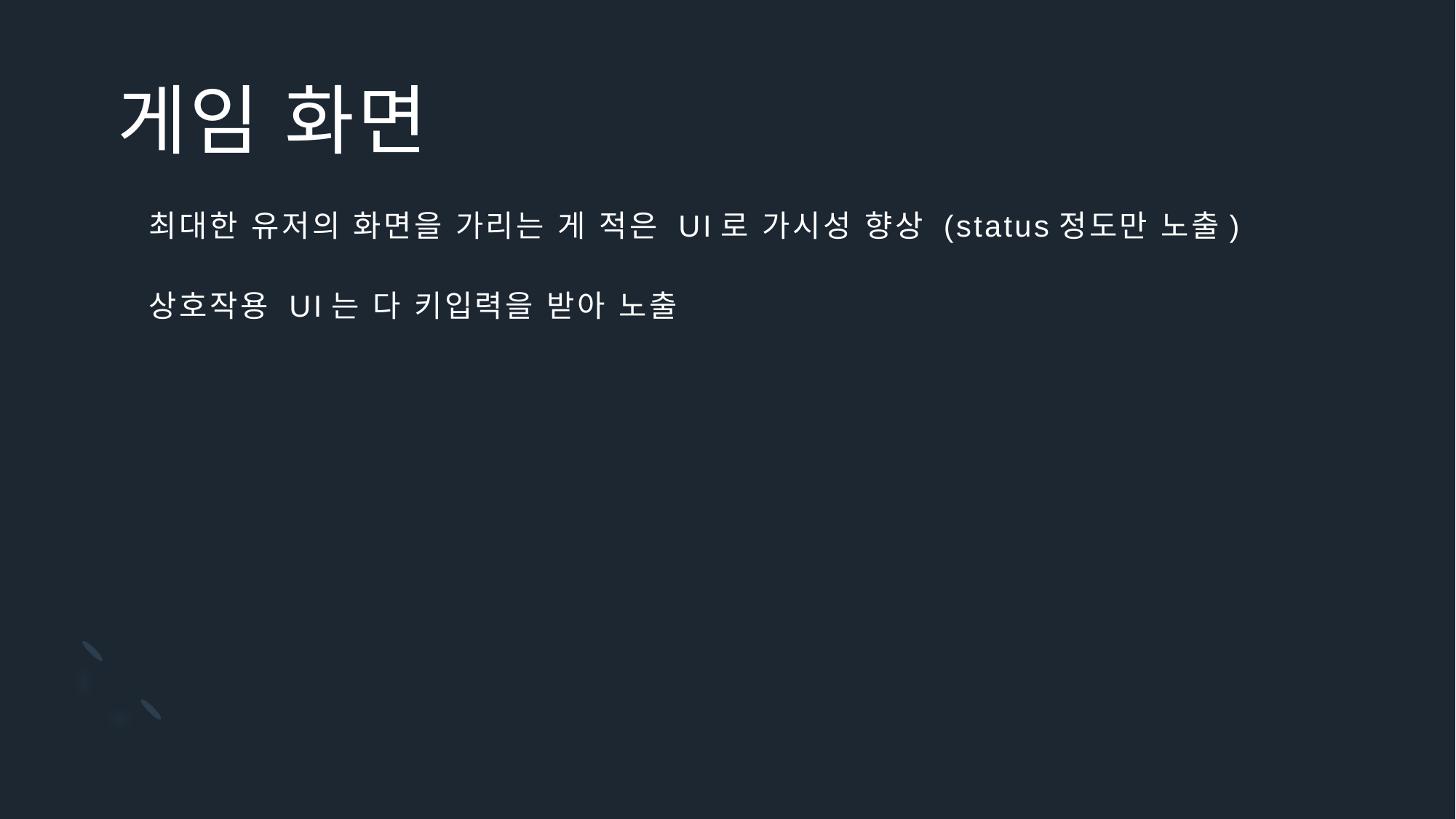

게임 화면
# 최대한 유저의 화면을 가리는 게 적은 UI로 가시성 향상 (status정도만 노출) 상호작용 UI는 다 키입력을 받아 노출